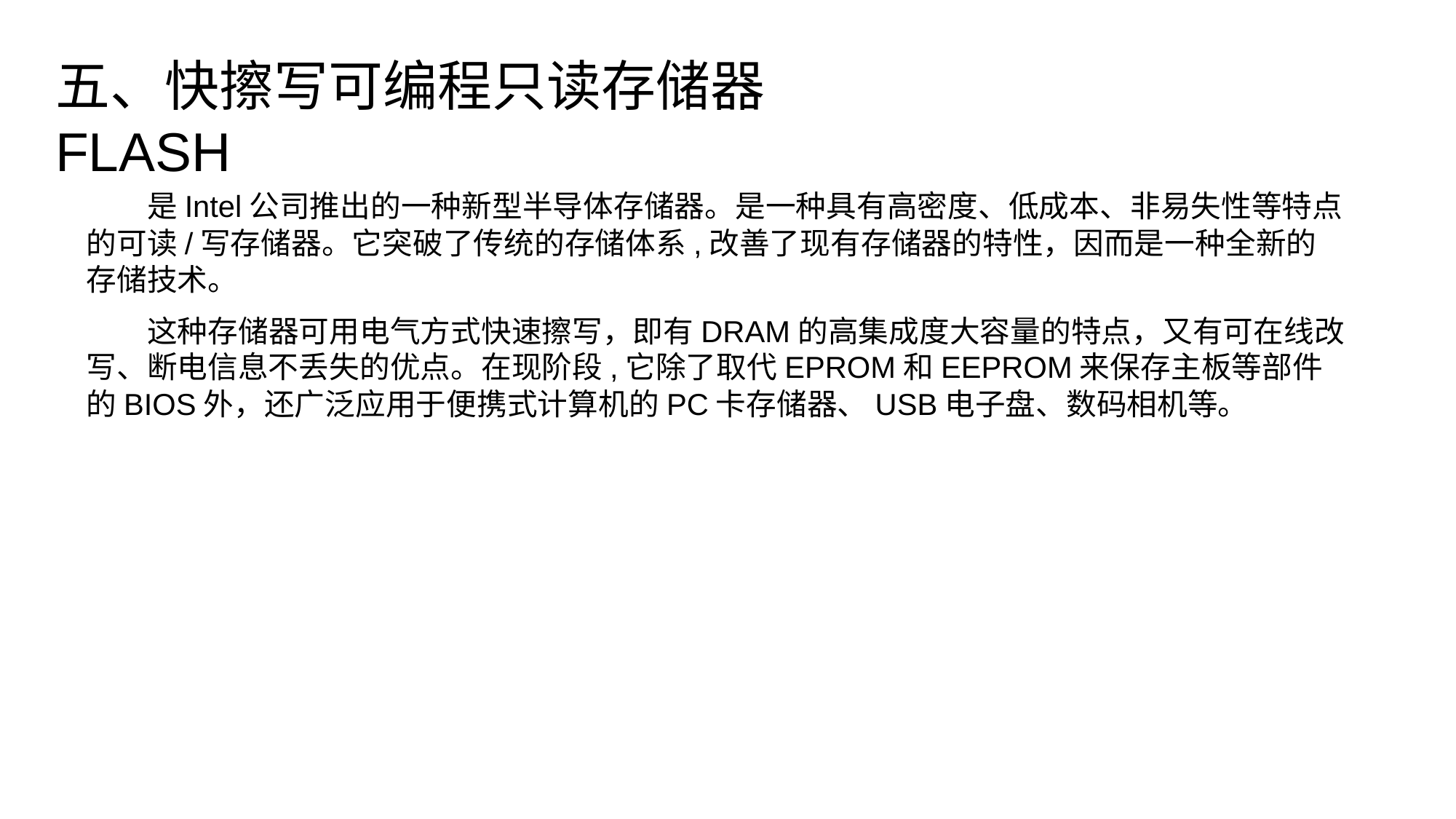

五、快擦写可编程只读存储器 FLASH
　　是Intel公司推出的一种新型半导体存储器。是一种具有高密度、低成本、非易失性等特点的可读/写存储器。它突破了传统的存储体系,改善了现有存储器的特性，因而是一种全新的存储技术。
　　这种存储器可用电气方式快速擦写，即有DRAM的高集成度大容量的特点，又有可在线改写、断电信息不丢失的优点。在现阶段,它除了取代EPROM和EEPROM来保存主板等部件的BIOS外，还广泛应用于便携式计算机的PC卡存储器、USB电子盘、数码相机等。